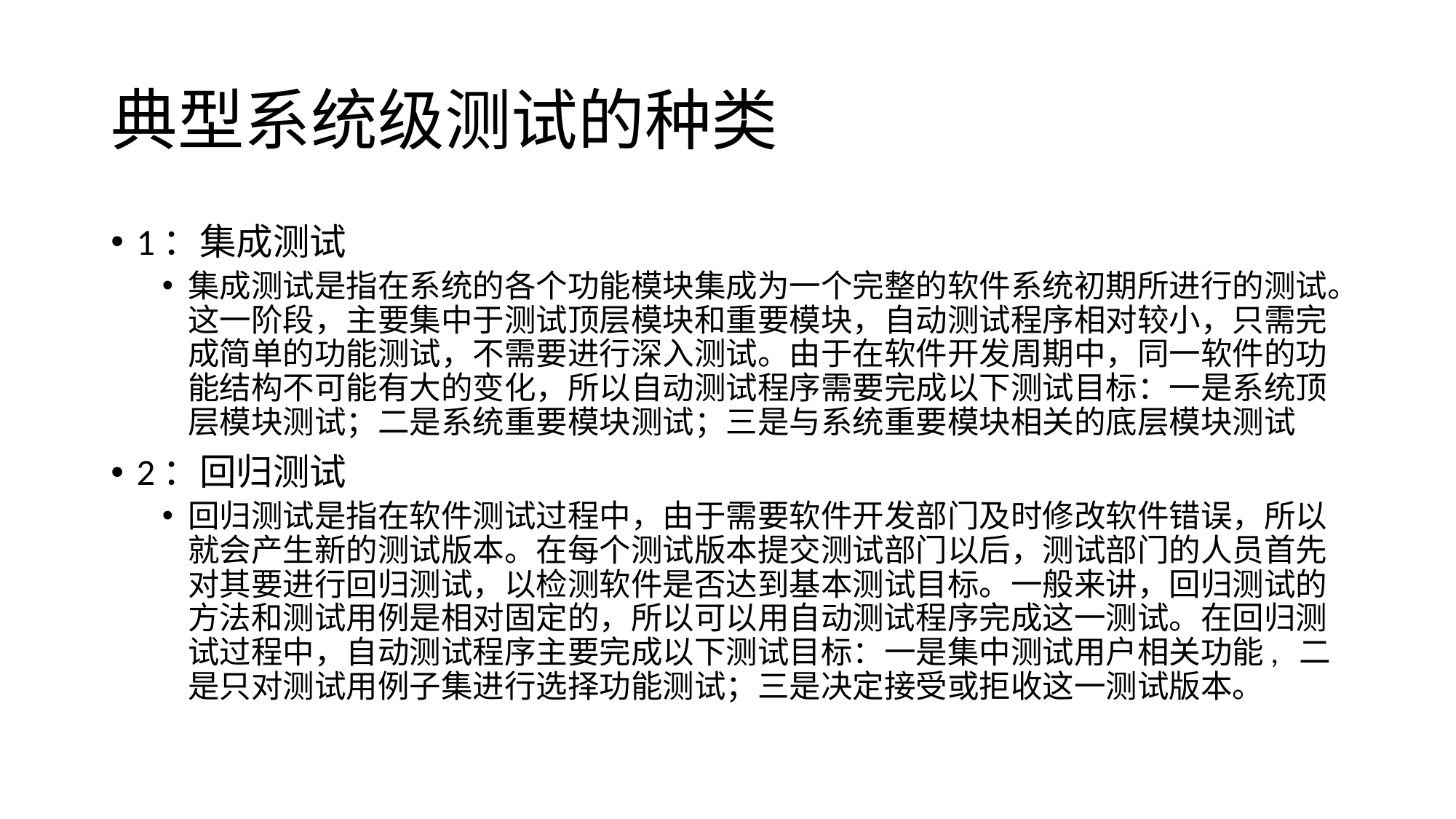

# 典型系统级测试的种类
1：集成测试
集成测试是指在系统的各个功能模块集成为一个完整的软件系统初期所进行的测试。这一阶段，主要集中于测试顶层模块和重要模块，自动测试程序相对较小，只需完成简单的功能测试，不需要进行深入测试。由于在软件开发周期中，同一软件的功能结构不可能有大的变化，所以自动测试程序需要完成以下测试目标：一是系统顶层模块测试；二是系统重要模块测试；三是与系统重要模块相关的底层模块测试
2：回归测试
回归测试是指在软件测试过程中，由于需要软件开发部门及时修改软件错误，所以就会产生新的测试版本。在每个测试版本提交测试部门以后，测试部门的人员首先对其要进行回归测试，以检测软件是否达到基本测试目标。一般来讲，回归测试的方法和测试用例是相对固定的，所以可以用自动测试程序完成这一测试。在回归测试过程中，自动测试程序主要完成以下测试目标：一是集中测试用户相关功能,  二是只对测试用例子集进行选择功能测试；三是决定接受或拒收这一测试版本。